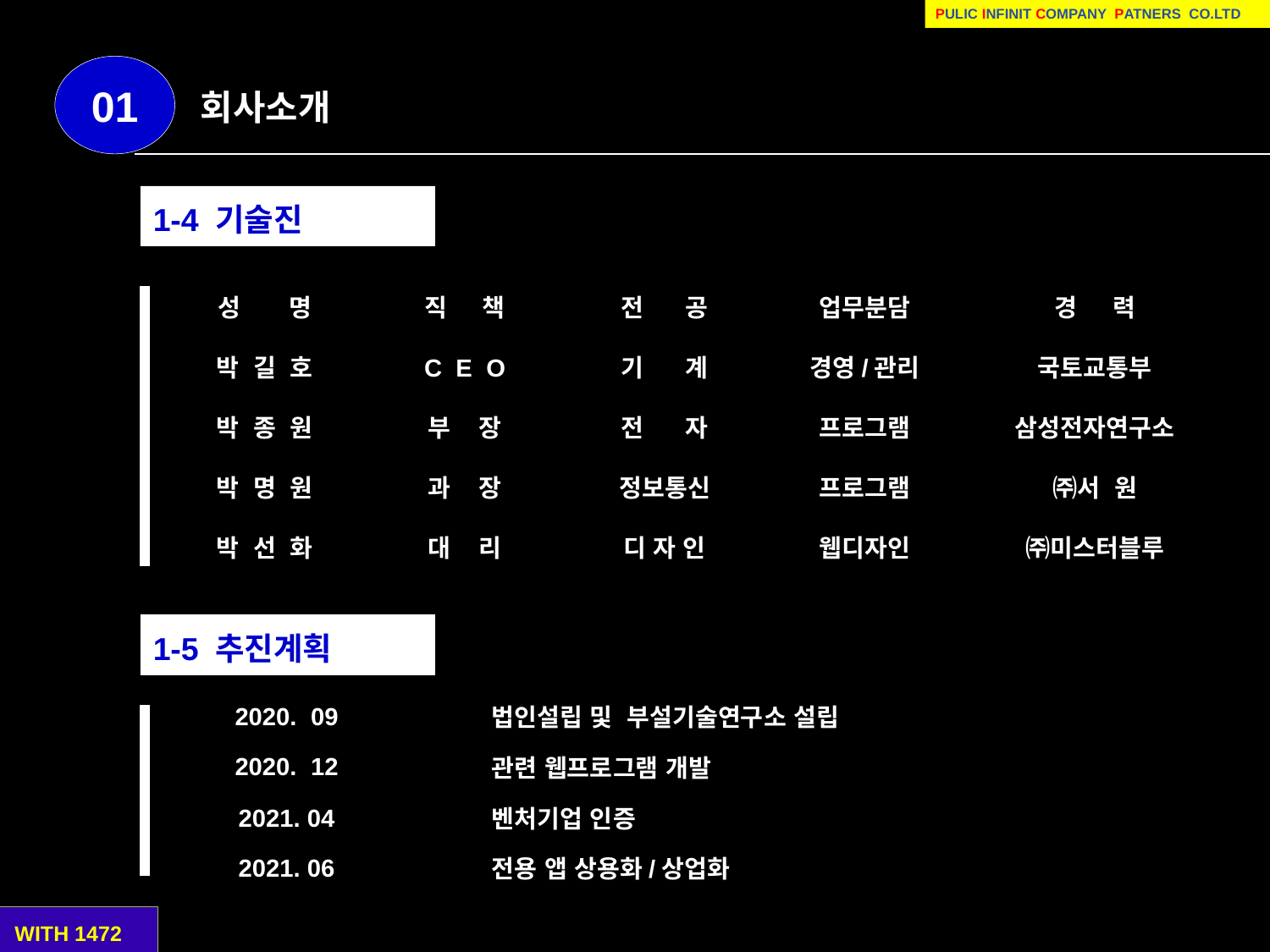

Pulic infinit company  patnerS  co.lTd
01
회사소개
1-4 기술진
성       명
직     책
전      공
업무분담
경     력
박  길  호
C  E  O
기      계
경영/관리
국토교통부
박  종  원
부    장
전      자
프로그램
삼성전자연구소
박  명  원
과    장
정보통신
프로그램
㈜서  원
박  선  화
대    리
디 자 인
웹디자인
㈜미스터블루
1-5 추진계획
2020.  09
법인설립 및  부설기술연구소 설립
2020.  12
관련 웹프로그램 개발
2021. 04
벤처기업 인증
2021. 06
전용 앱 상용화/상업화
 WITH 1472